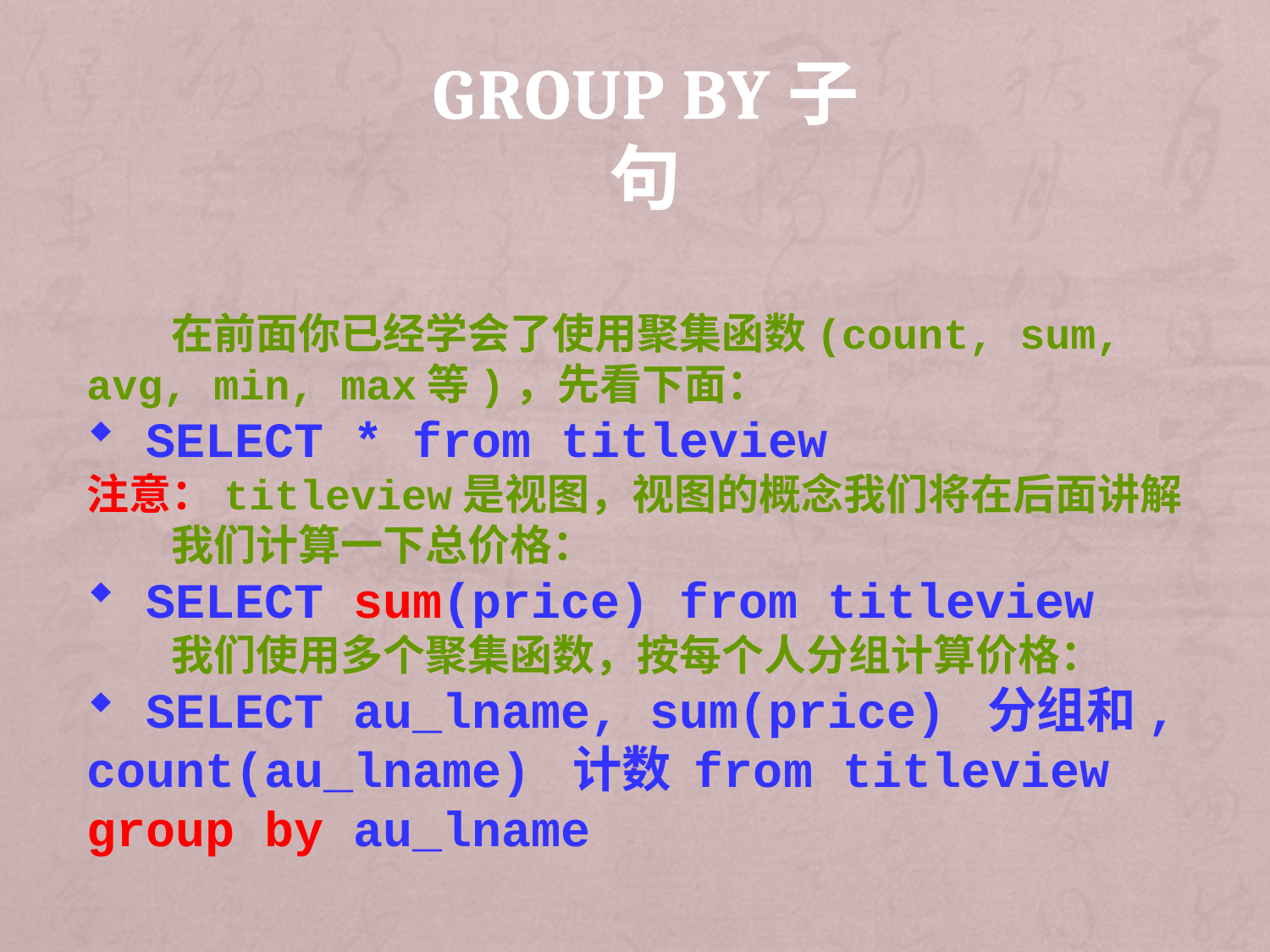

# Group by子句
　　在前面你已经学会了使用聚集函数(count, sum, avg, min, max等)，先看下面：
 SELECT * from titleview
注意：titleview是视图，视图的概念我们将在后面讲解
　　我们计算一下总价格：
 SELECT sum(price) from titleview
　　我们使用多个聚集函数，按每个人分组计算价格：
 SELECT au_lname, sum(price) 分组和, count(au_lname) 计数 from titleview group by au_lname